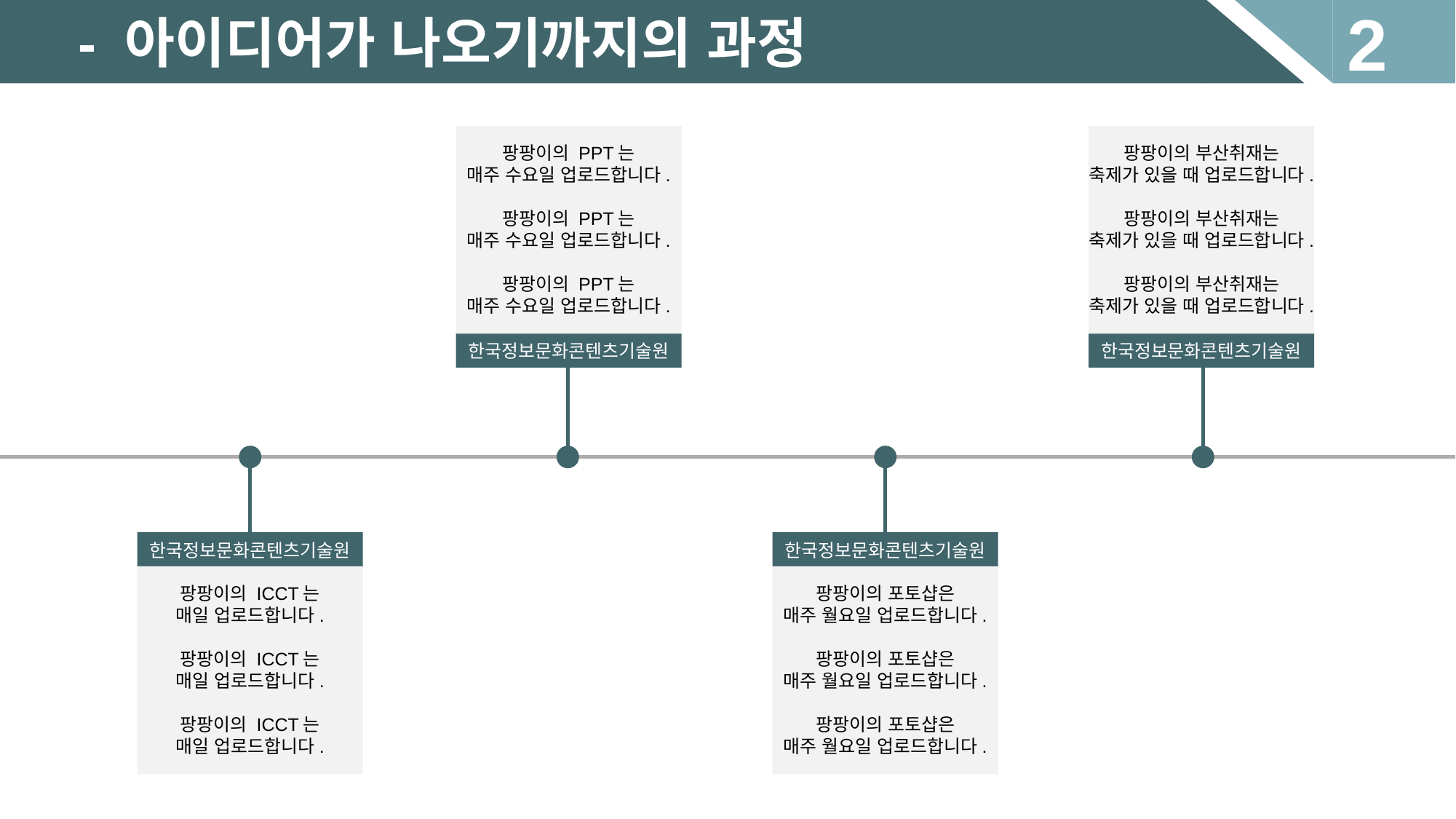

2

- 아이디어가 나오기까지의 과정

팡팡이의 PPT는
매주 수요일 업로드합니다.

팡팡이의 PPT는
매주 수요일 업로드합니다.

팡팡이의 PPT는
매주 수요일 업로드합니다.

팡팡이의 부산취재는
축제가 있을 때 업로드합니다.

팡팡이의 부산취재는
축제가 있을 때 업로드합니다.

팡팡이의 부산취재는
축제가 있을 때 업로드합니다.

한국정보문화콘텐츠기술원
한국정보문화콘텐츠기술원

한국정보문화콘텐츠기술원
한국정보문화콘텐츠기술원
팡팡이의 ICCT는
매일 업로드합니다.

팡팡이의 ICCT는
매일 업로드합니다.

팡팡이의 ICCT는
매일 업로드합니다.
팡팡이의 포토샵은
매주 월요일 업로드합니다.

팡팡이의 포토샵은
매주 월요일 업로드합니다.

팡팡이의 포토샵은
매주 월요일 업로드합니다.